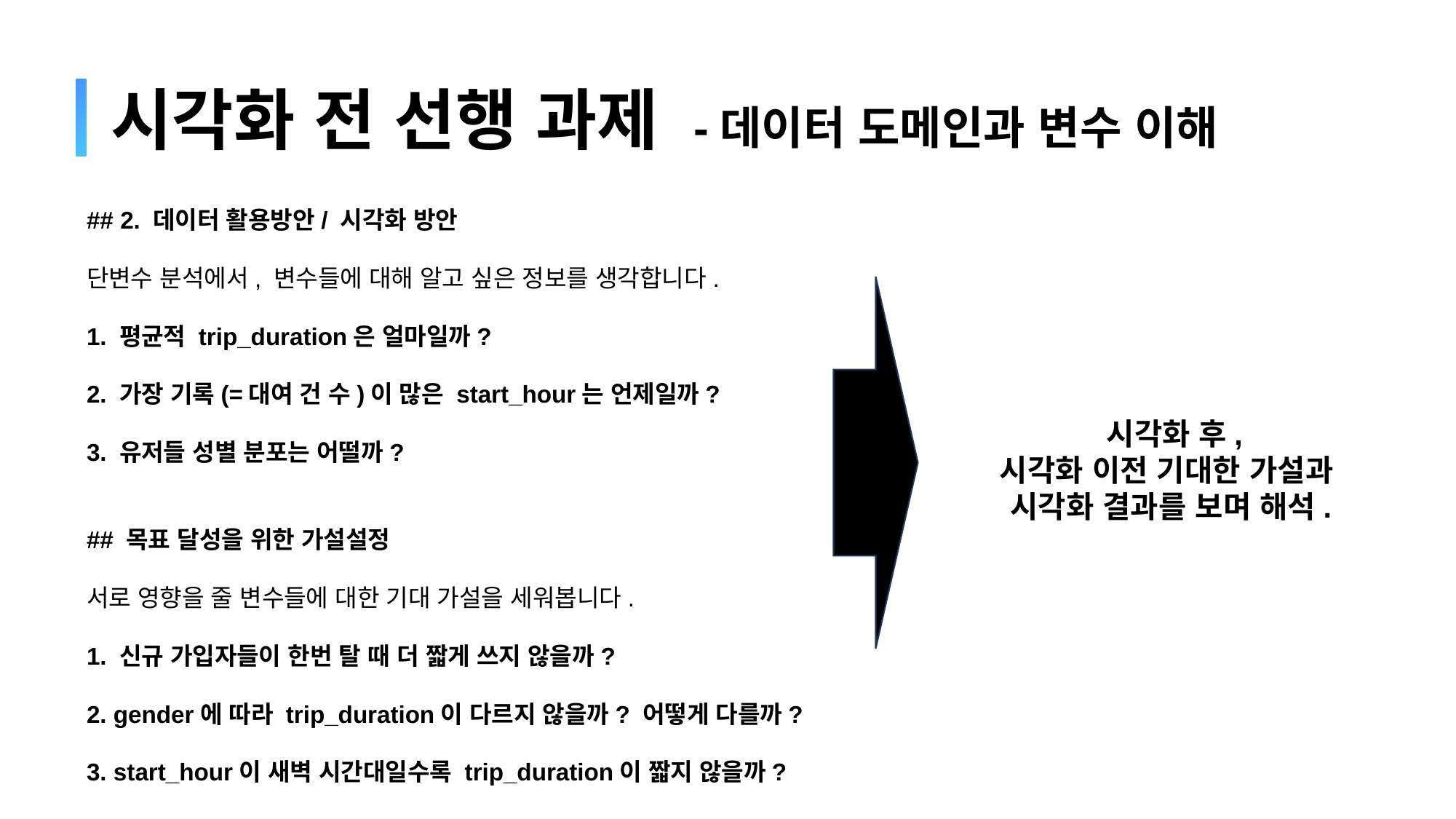

# 시각화 전 선행 과제 -데이터 도메인과 변수 이해

## 2. 데이터 활용방안/ 시각화 방안

단변수 분석에서, 변수들에 대해 알고 싶은 정보를 생각합니다.
1. 평균적 trip_duration은 얼마일까?
2. 가장 기록(=대여 건 수)이 많은 start_hour는 언제일까?
3. 유저들 성별 분포는 어떨까?

## 목표 달성을 위한 가설설정

서로 영향을 줄 변수들에 대한 기대 가설을 세워봅니다.
1. 신규 가입자들이 한번 탈 때 더 짧게 쓰지 않을까?
2. gender에 따라 trip_duration이 다르지 않을까? 어떻게 다를까?
3. start_hour이 새벽 시간대일수록 trip_duration이 짧지 않을까?

 시각화 후,
시각화 이전 기대한 가설과
시각화 결과를 보며 해석.